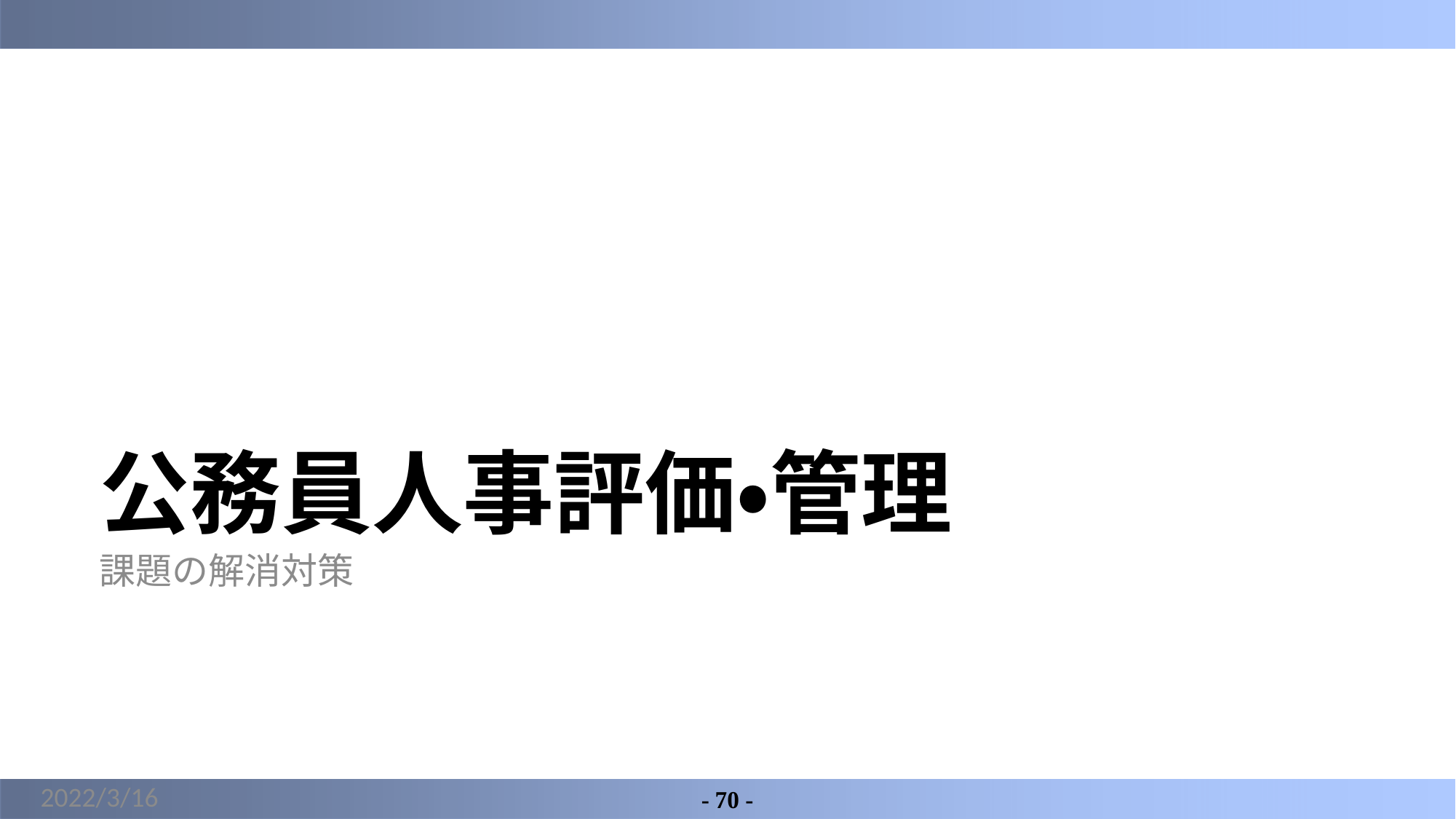

# 公務員人事評価・管理
課題の解消対策
2022/3/16
- 70 -